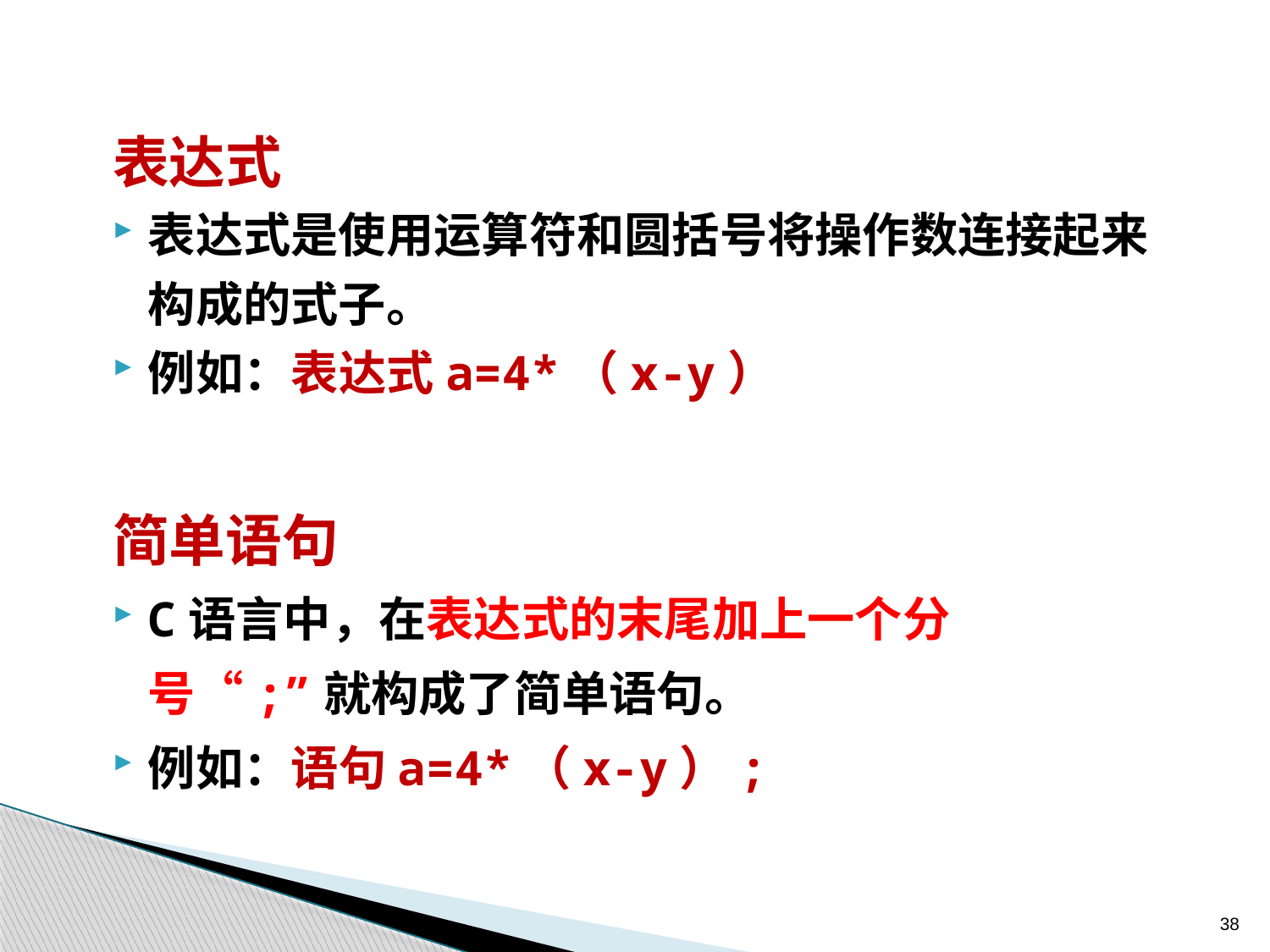

表达式
表达式是使用运算符和圆括号将操作数连接起来构成的式子。
例如：表达式a=4*（x-y）

简单语句
C语言中，在表达式的末尾加上一个分号“;”就构成了简单语句。
例如：语句a=4*（x-y）;

38